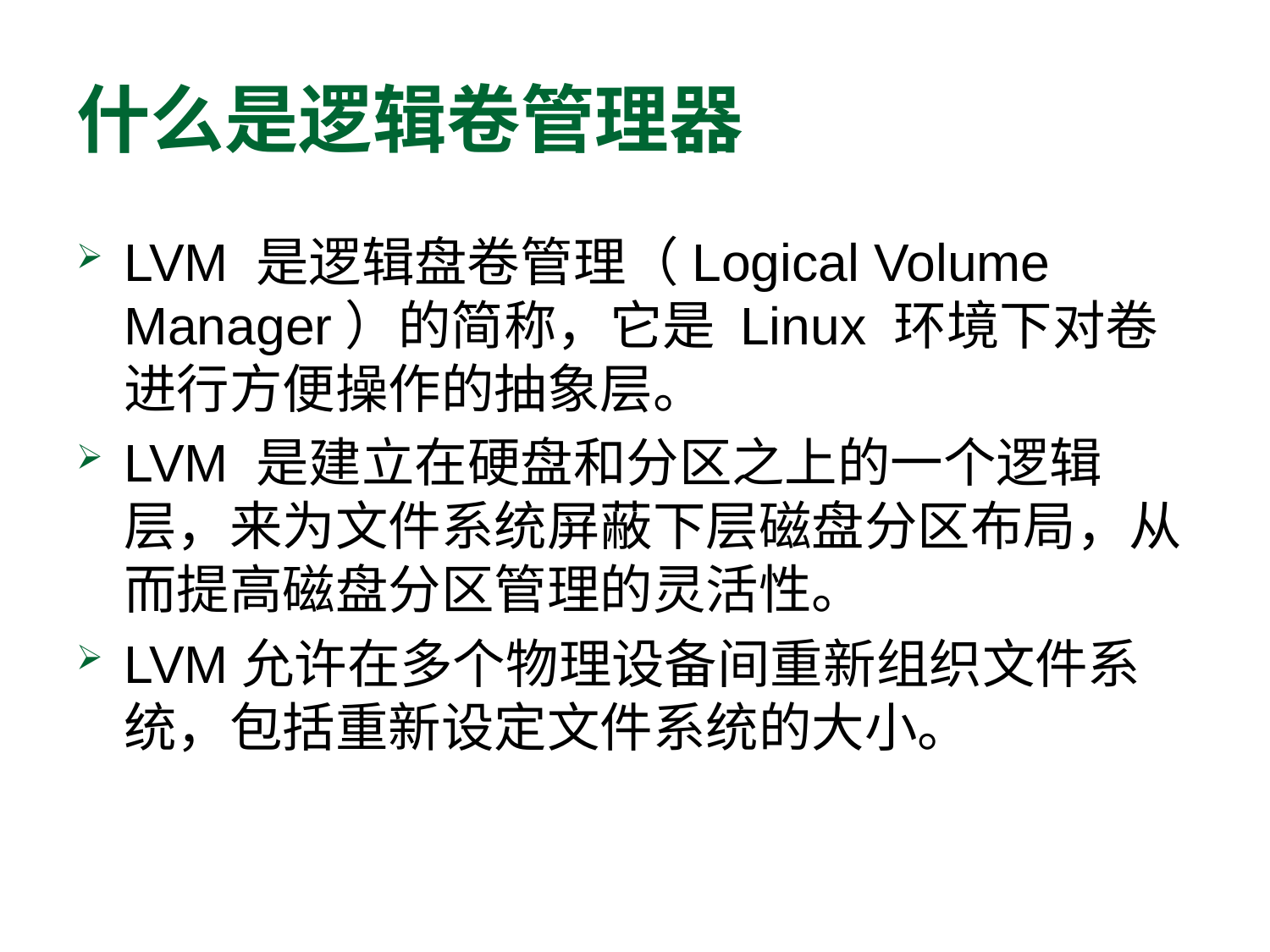

# 什么是逻辑卷管理器
LVM 是逻辑盘卷管理（Logical Volume Manager）的简称，它是 Linux 环境下对卷进行方便操作的抽象层。
LVM 是建立在硬盘和分区之上的一个逻辑层，来为文件系统屏蔽下层磁盘分区布局，从而提高磁盘分区管理的灵活性。
LVM允许在多个物理设备间重新组织文件系统，包括重新设定文件系统的大小。